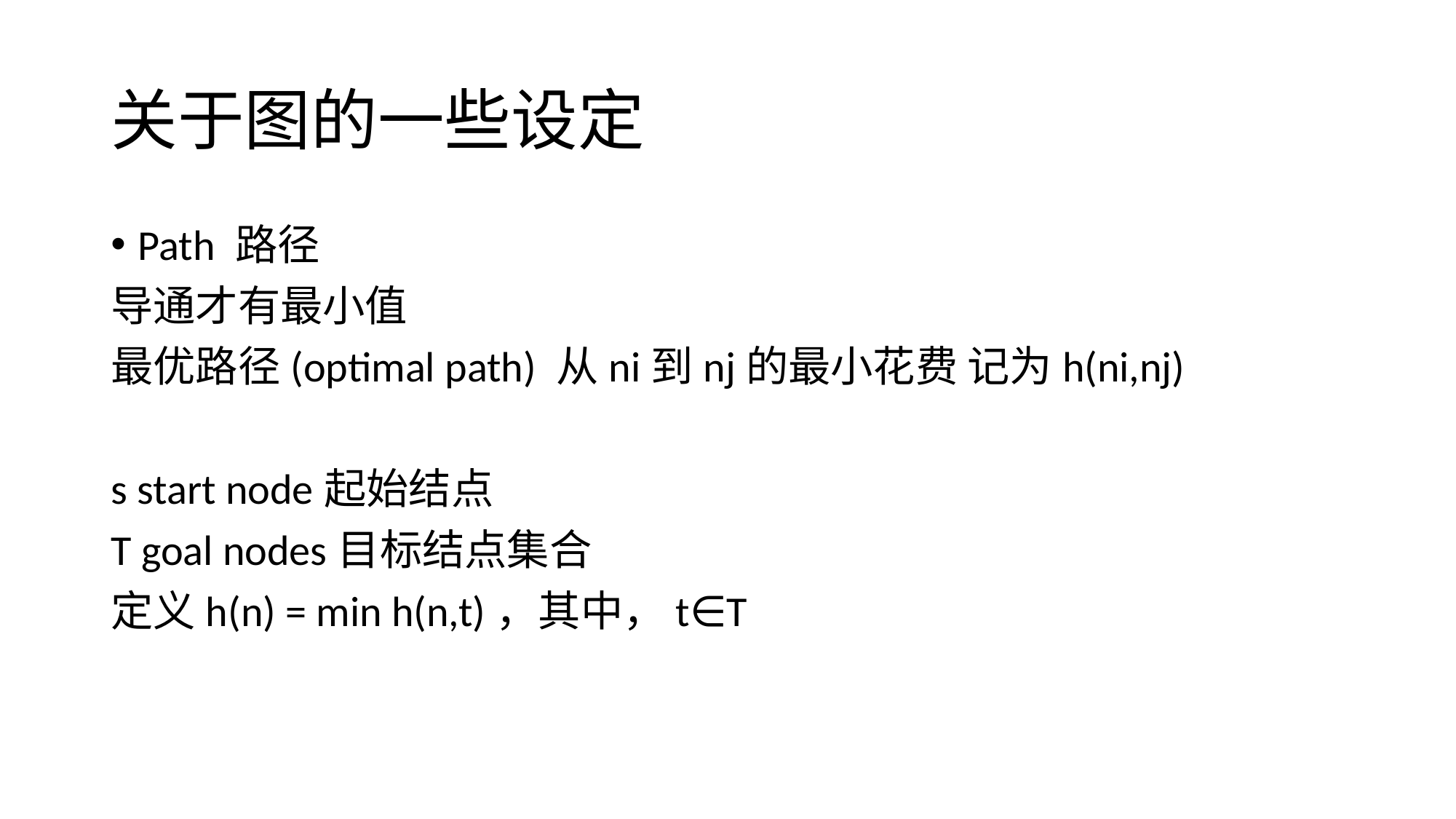

# 关于图的一些设定
Path 路径
导通才有最小值
最优路径(optimal path) 从ni到nj的最小花费 记为h(ni,nj)

s start node起始结点
T goal nodes目标结点集合
定义h(n) = min h(n,t)，其中，t∈T